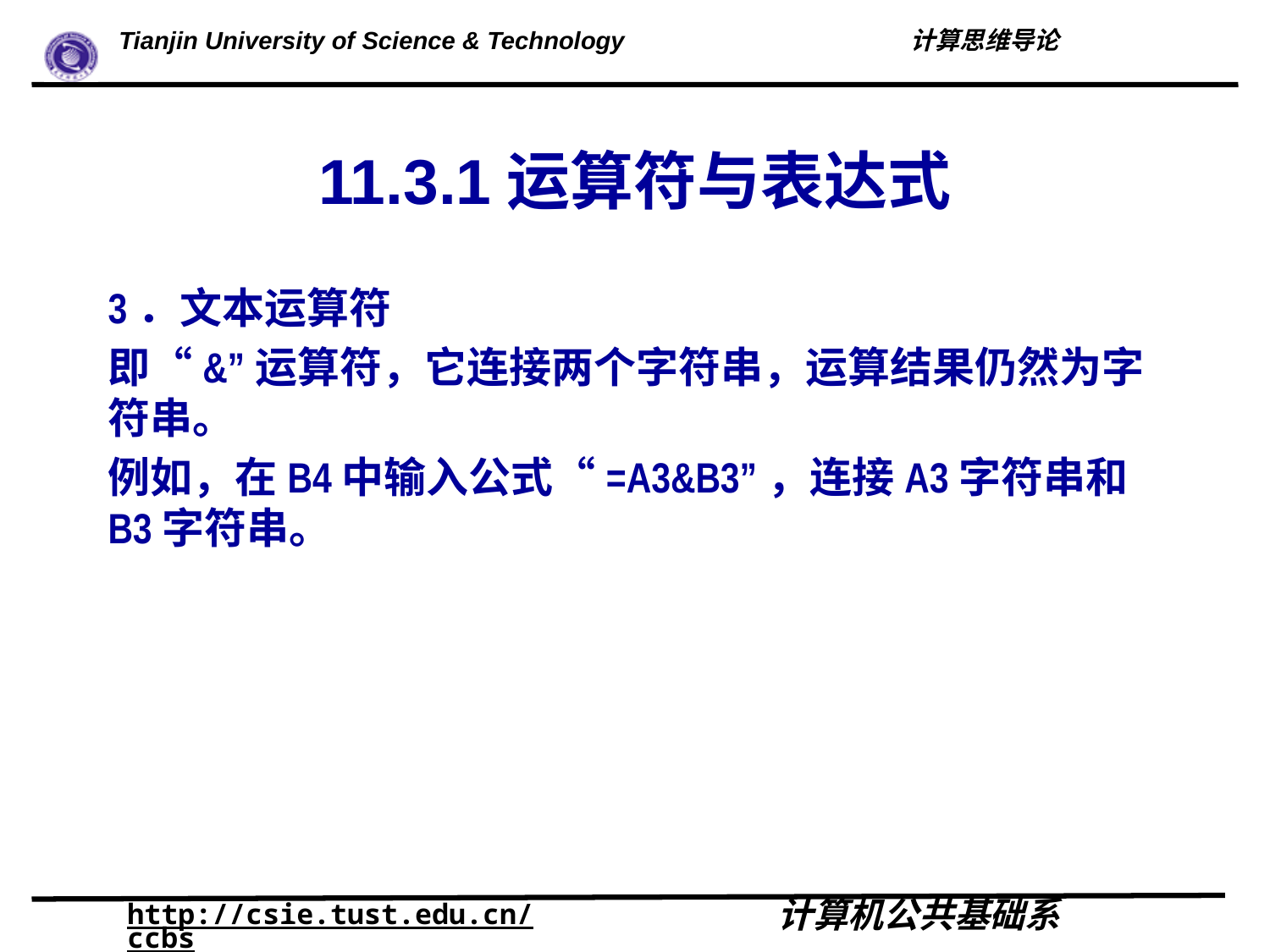

# 11.3.1运算符与表达式
3．文本运算符
即“&”运算符，它连接两个字符串，运算结果仍然为字符串。
例如，在B4中输入公式“=A3&B3”，连接A3字符串和B3字符串。